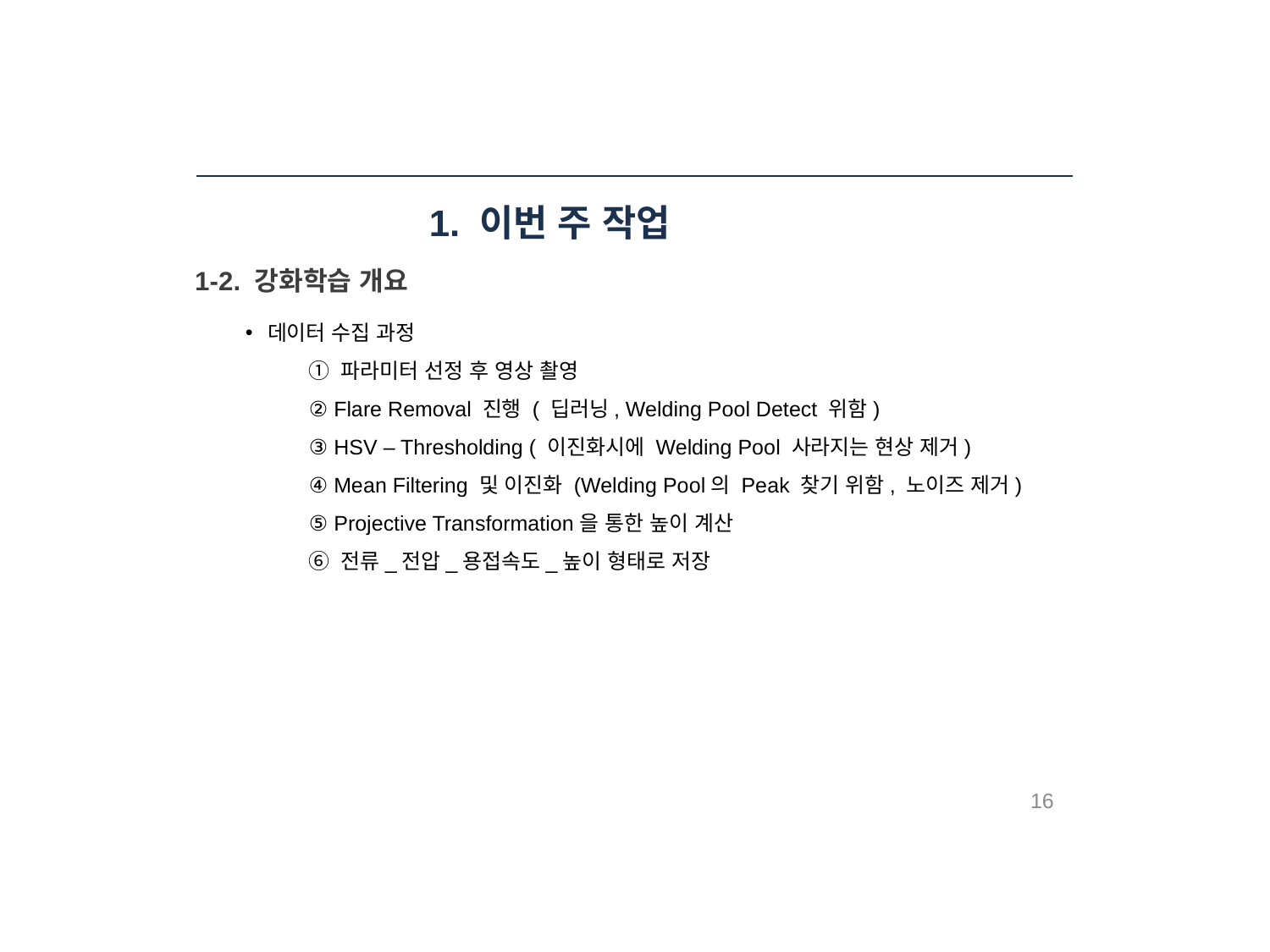

# 1. 이번 주 작업
1-2. 강화학습 개요

데이터 수집 과정
① 파라미터 선정 후 영상 촬영
② Flare Removal 진행 ( 딥러닝, Welding Pool Detect 위함)
③ HSV – Thresholding ( 이진화시에 Welding Pool 사라지는 현상 제거)
④ Mean Filtering 및 이진화 (Welding Pool의 Peak 찾기 위함, 노이즈 제거)
⑤ Projective Transformation을 통한 높이 계산
⑥ 전류_전압_용접속도_높이 형태로 저장
16